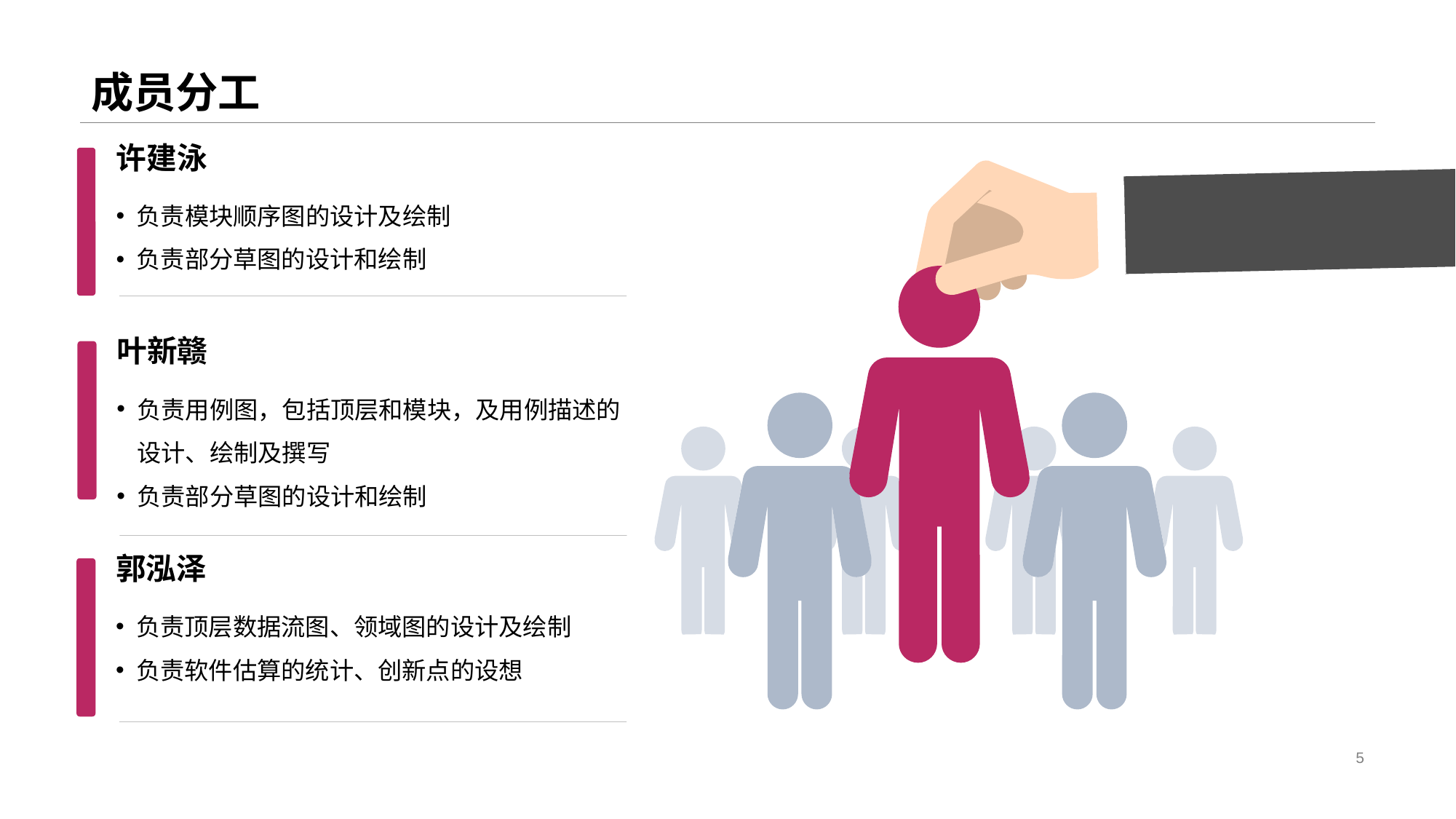

# 成员分工
许建泳

负责模块顺序图的设计及绘制
负责部分草图的设计和绘制

叶新赣

负责用例图，包括顶层和模块，及用例描述的设计、绘制及撰写
负责部分草图的设计和绘制
郭泓泽

负责顶层数据流图、领域图的设计及绘制
负责软件估算的统计、创新点的设想
5